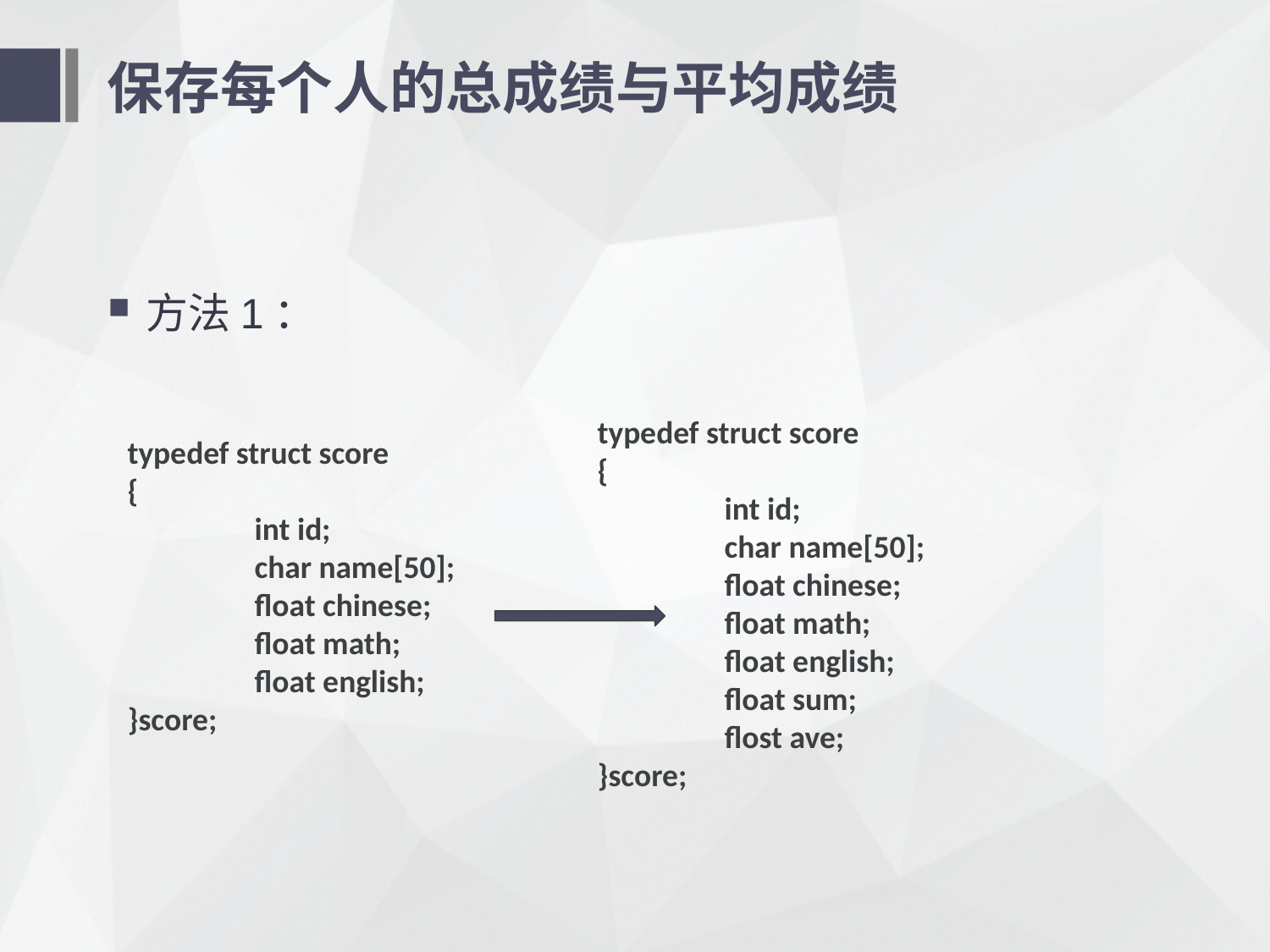

# 保存每个人的总成绩与平均成绩
方法1：

typedef struct score
{
	int id;
	char name[50];
	float chinese;
	float math;
	float english;
	float sum;
	flost ave;
}score;
typedef struct score
{
	int id;
	char name[50];
	float chinese;
	float math;
	float english;
}score;